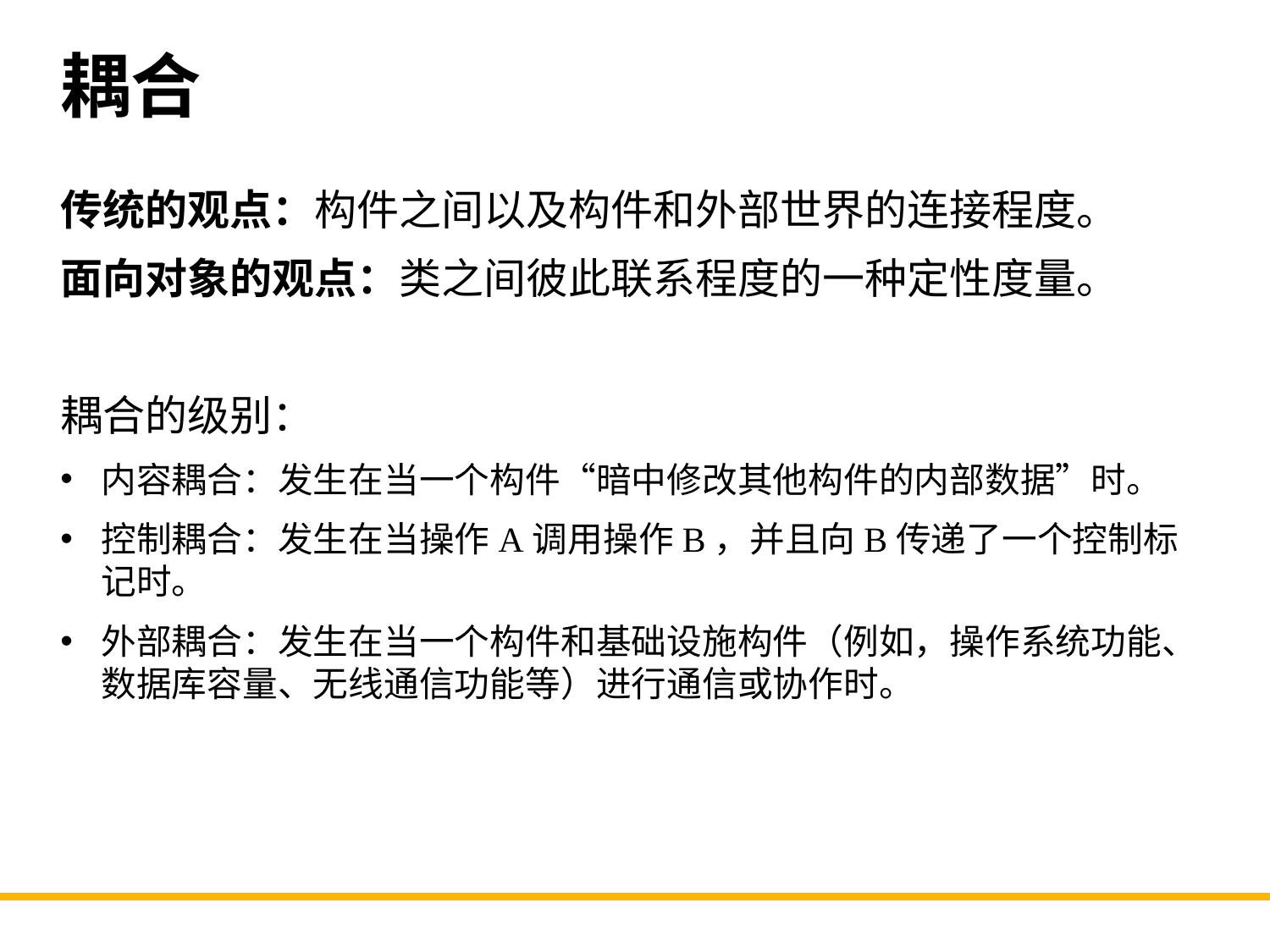

# 耦合
传统的观点：构件之间以及构件和外部世界的连接程度。
面向对象的观点：类之间彼此联系程度的一种定性度量。

耦合的级别：
内容耦合：发生在当一个构件“暗中修改其他构件的内部数据”时。
控制耦合：发生在当操作A调用操作B，并且向B传递了一个控制标记时。
外部耦合：发生在当一个构件和基础设施构件（例如，操作系统功能、数据库容量、无线通信功能等）进行通信或协作时。